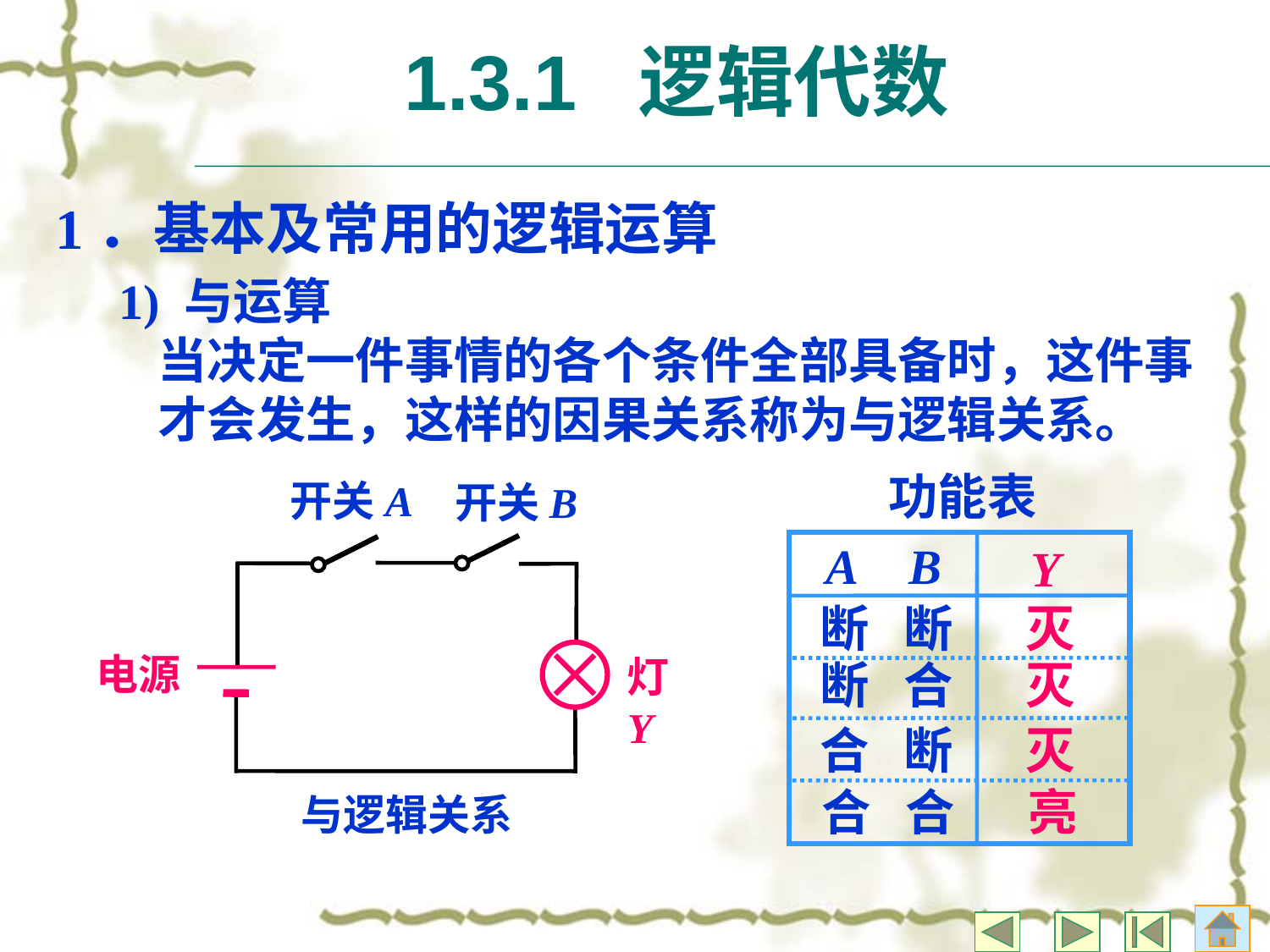

# 1.3.1  逻辑代数
1．基本及常用的逻辑运算
1) 与运算
当决定一件事情的各个条件全部具备时，这件事才会发生，这样的因果关系称为与逻辑关系。
功能表
开关A
开关B

电源

灯Y

A
B

Y

断
断
灭
断
合
灭
合
断
灭
合
合
亮
与逻辑关系